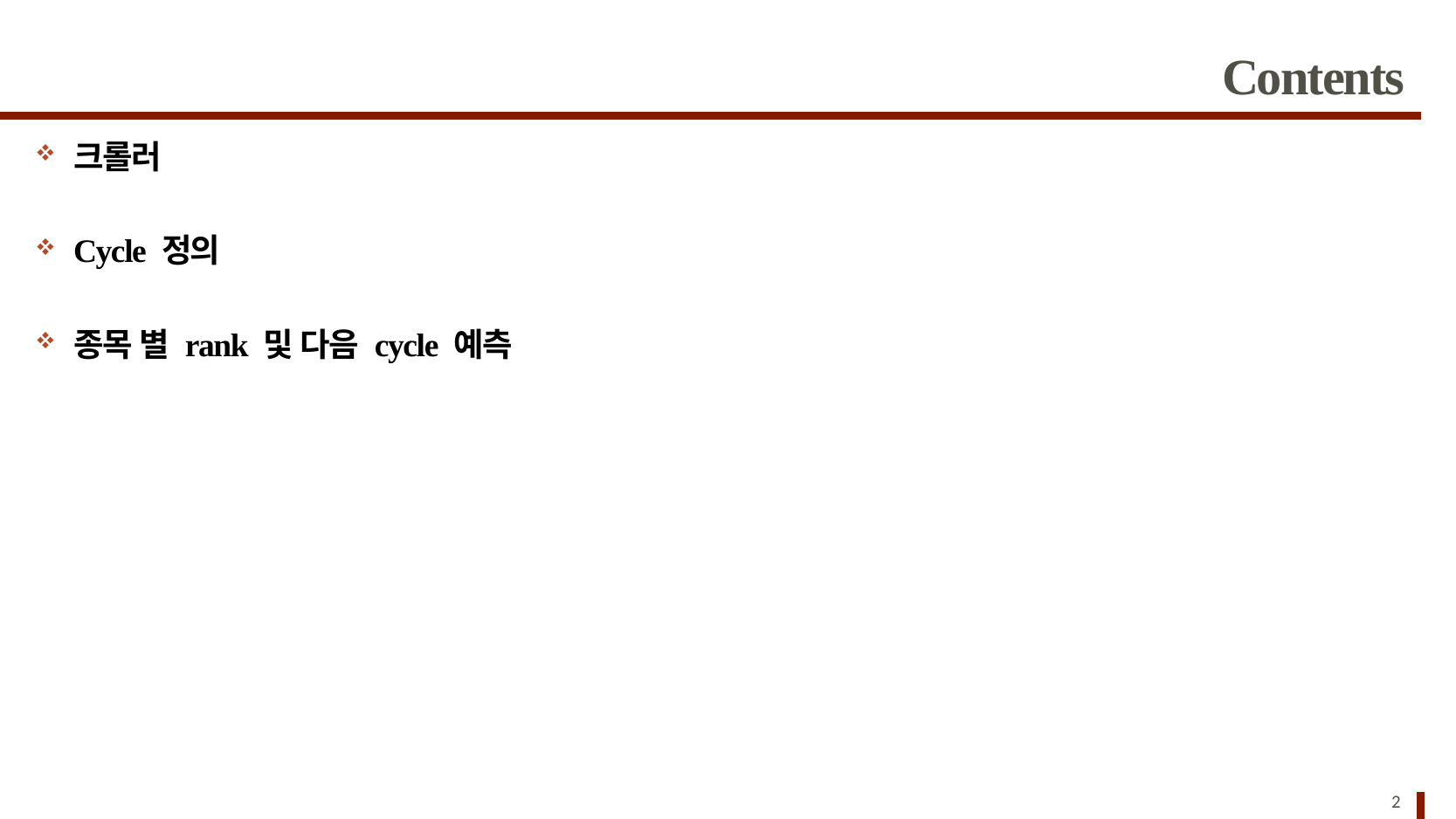

# Contents
크롤러
Cycle 정의
종목 별 rank 및 다음 cycle 예측
2